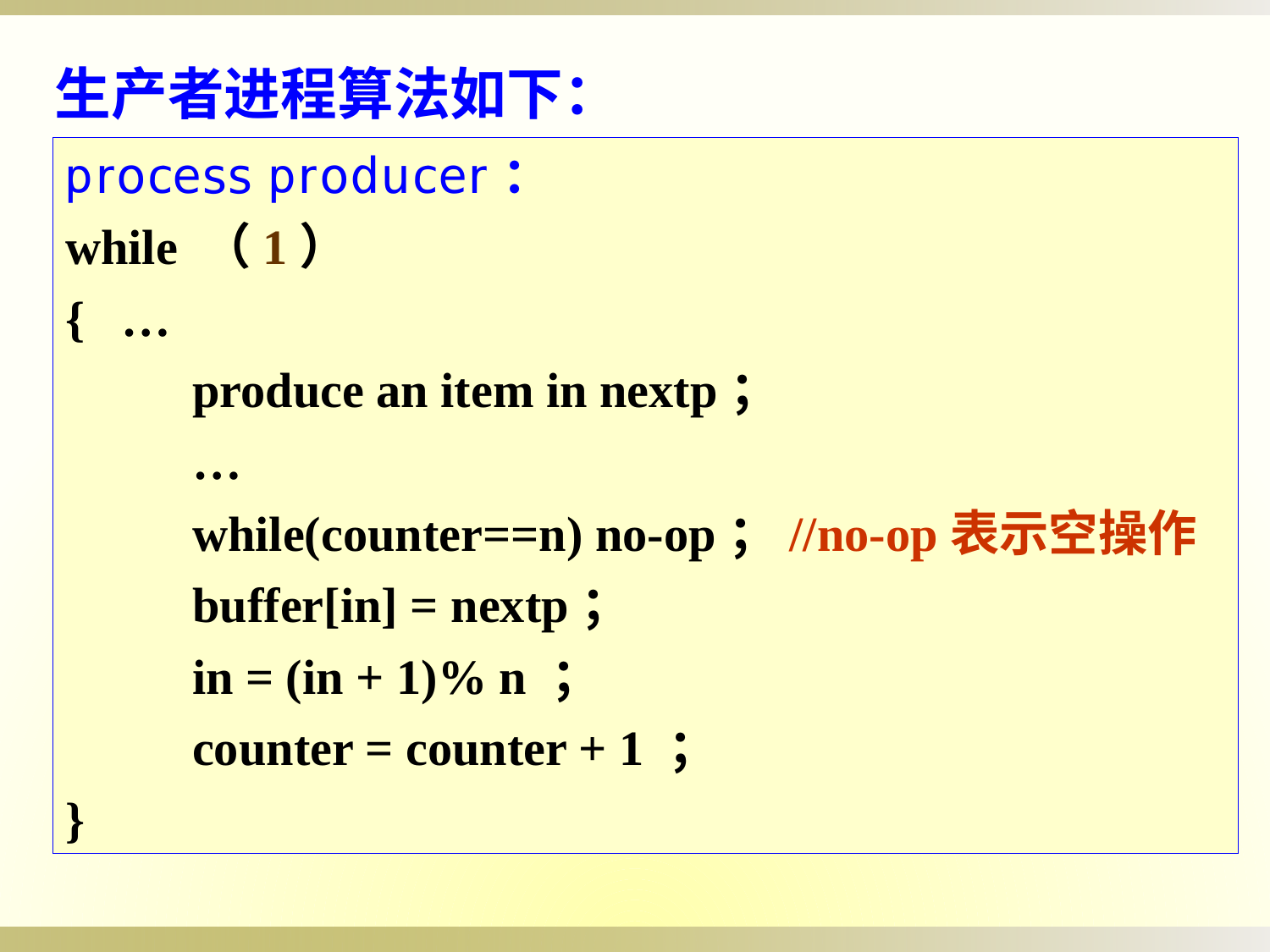

生产者进程算法如下：
process producer：
while （1）
{   …
	produce an item in nextp；
	…
	while(counter==n) no-op；//no-op表示空操作
	buffer[in] = nextp；
	in = (in + 1)% n ；
	counter = counter + 1 ；
}
37